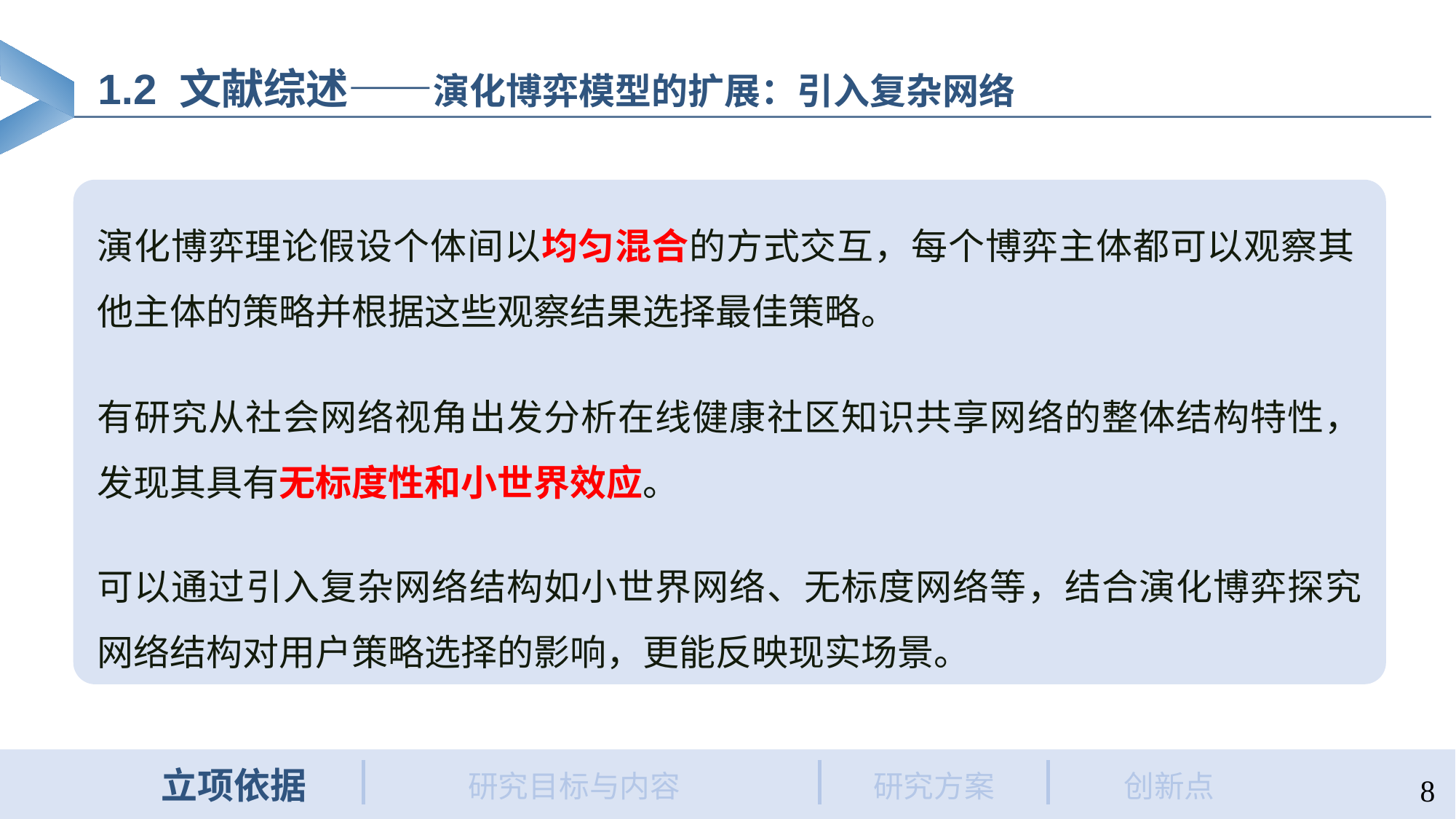

1.2 文献综述——演化博弈模型的扩展：引入复杂网络

演化博弈理论假设个体间以均匀混合的方式交互，每个博弈主体都可以观察其他主体的策略并根据这些观察结果选择最佳策略。

有研究从社会网络视角出发分析在线健康社区知识共享网络的整体结构特性，发现其具有无标度性和小世界效应。
可以通过引入复杂网络结构如小世界网络、无标度网络等，结合演化博弈探究网络结构对用户策略选择的影响，更能反映现实场景。

立项依据
创新点
研究方案
研究目标与内容
8